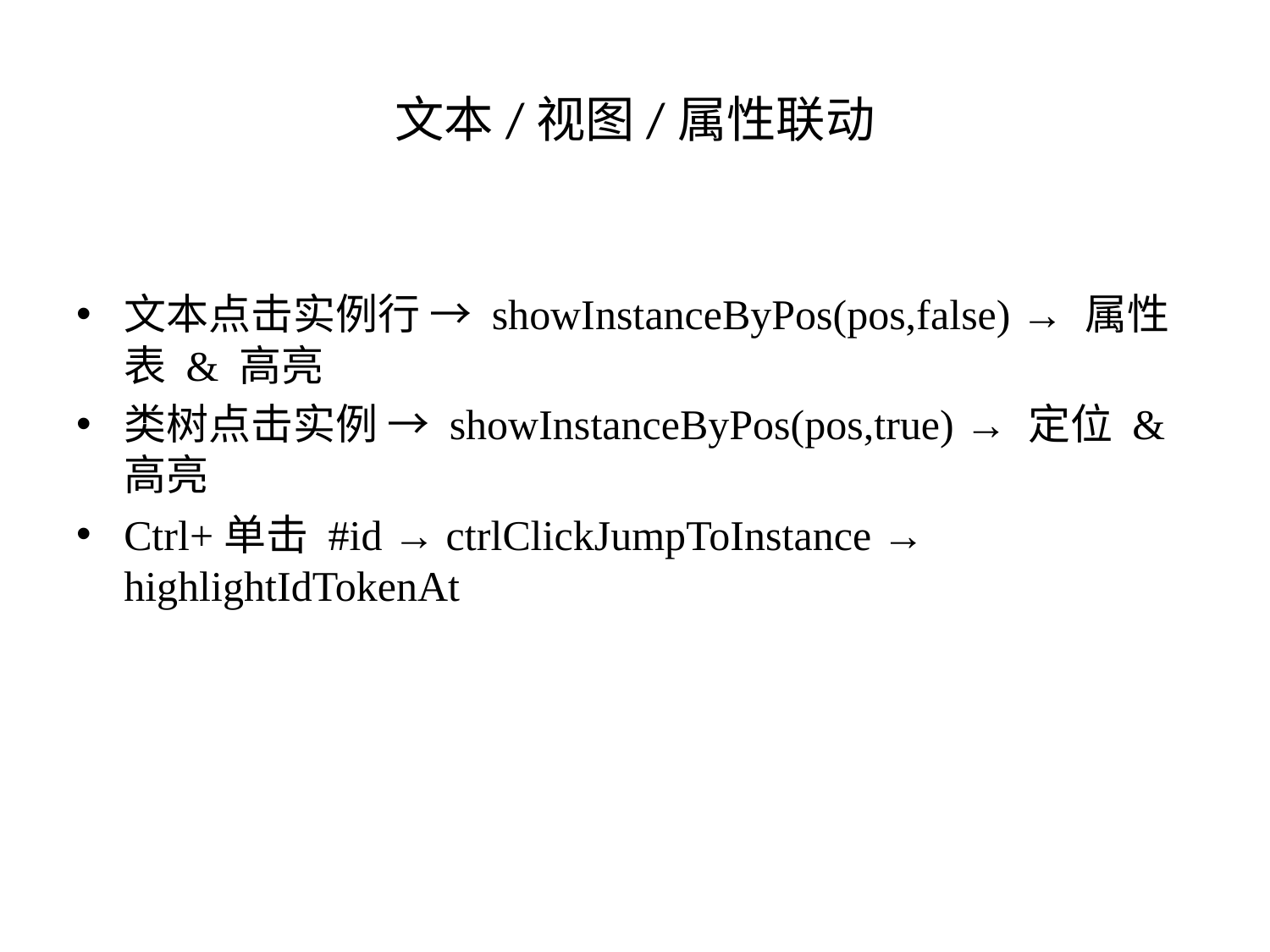

# 文本/视图/属性联动

文本点击实例行 → showInstanceByPos(pos,false) → 属性表 & 高亮
类树点击实例 → showInstanceByPos(pos,true) → 定位 & 高亮
Ctrl+单击 #id → ctrlClickJumpToInstance → highlightIdTokenAt